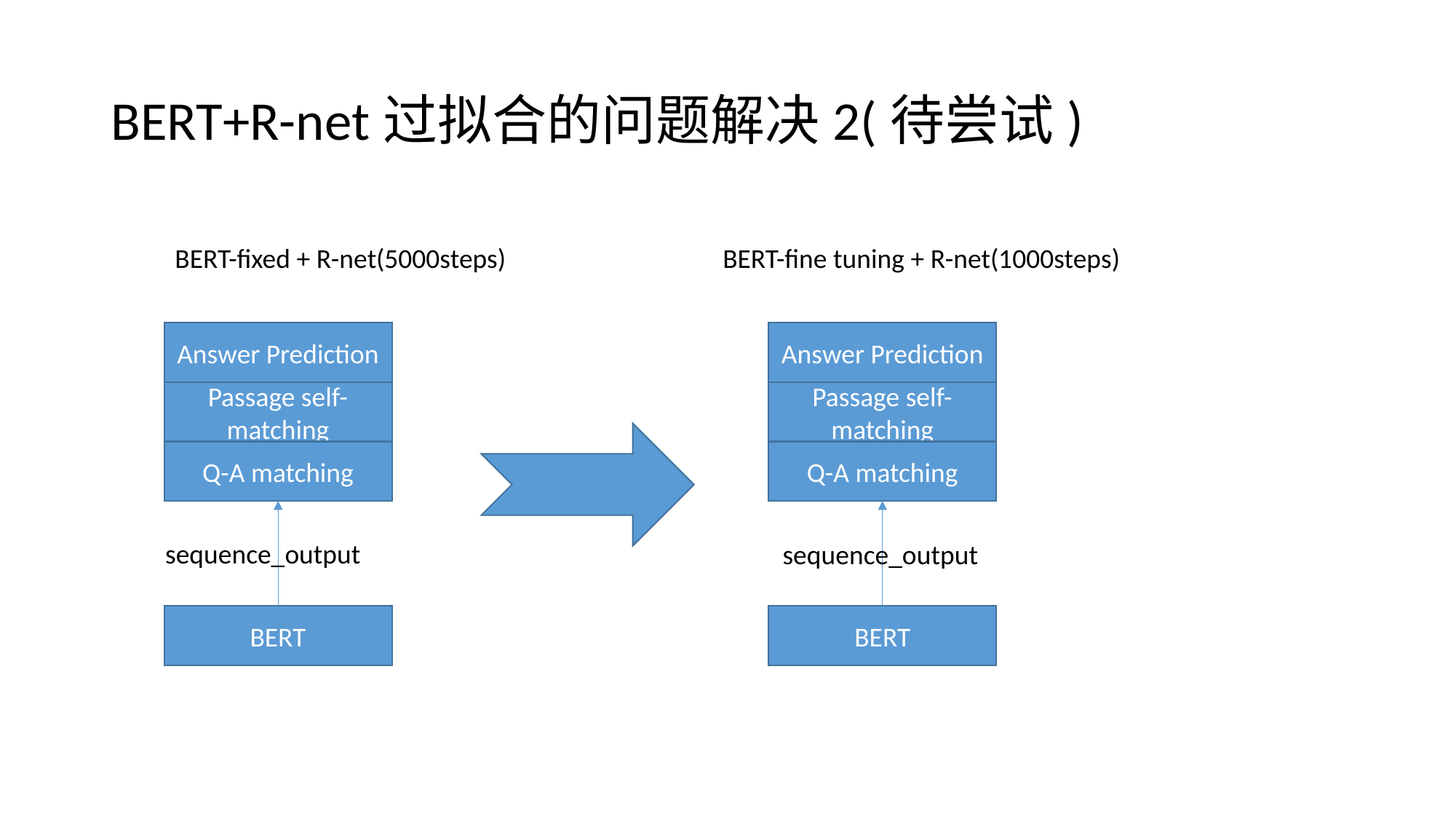

# BERT+R-net过拟合的问题解决2(待尝试)
BERT-fixed + R-net(5000steps)
BERT-fine tuning + R-net(1000steps)
Answer Prediction
Answer Prediction
Passage self-matching
Passage self-matching

Q-A matching
Q-A matching
sequence_output
sequence_output
BERT
BERT